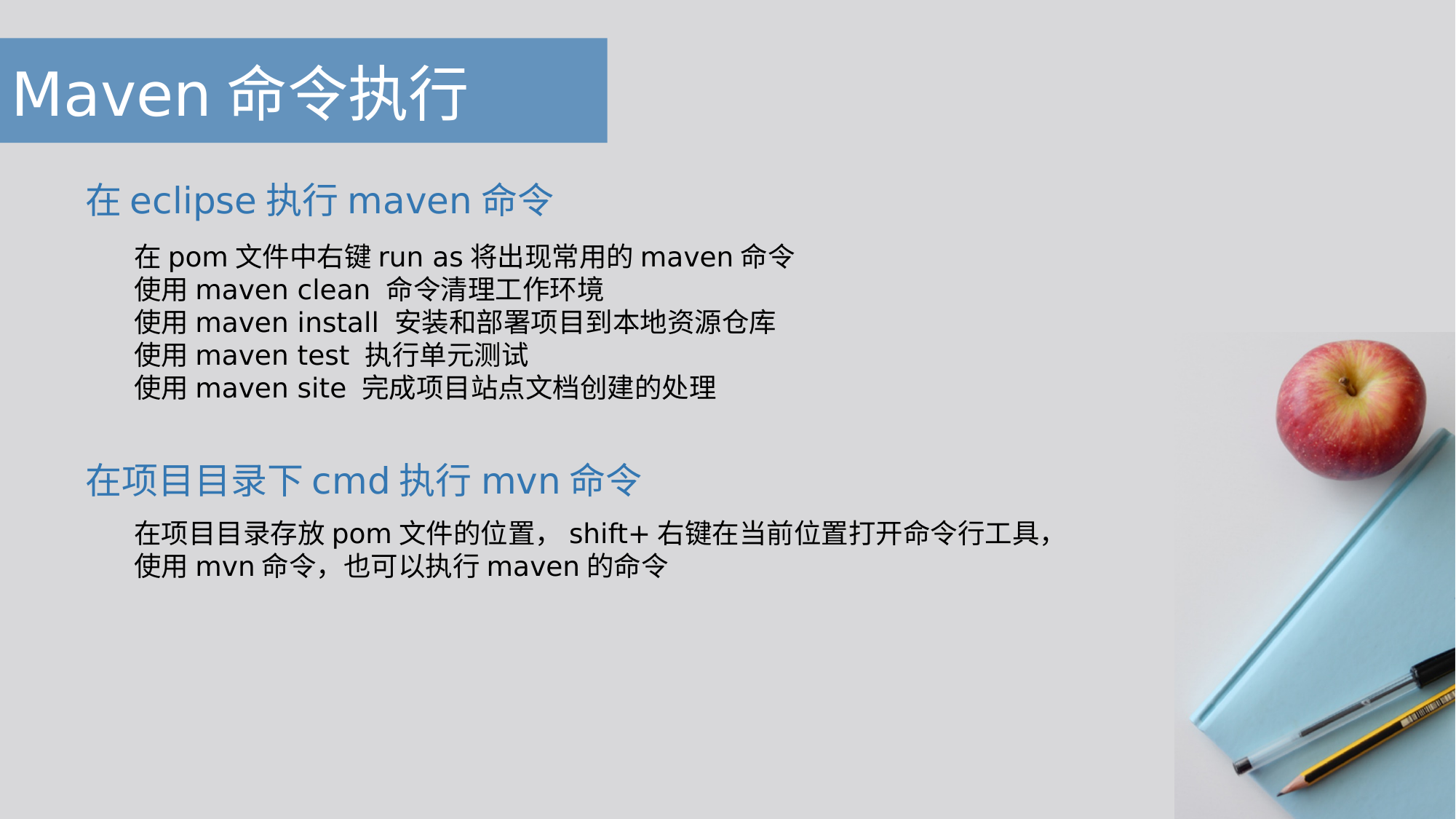

# Maven命令执行
在eclipse执行maven命令
在pom文件中右键run as将出现常用的maven命令
使用maven clean 命令清理工作环境
使用maven install 安装和部署项目到本地资源仓库
使用maven test 执行单元测试
使用maven site 完成项目站点文档创建的处理
在项目目录下cmd执行mvn命令
在项目目录存放pom文件的位置，shift+右键在当前位置打开命令行工具，使用mvn命令，也可以执行maven的命令